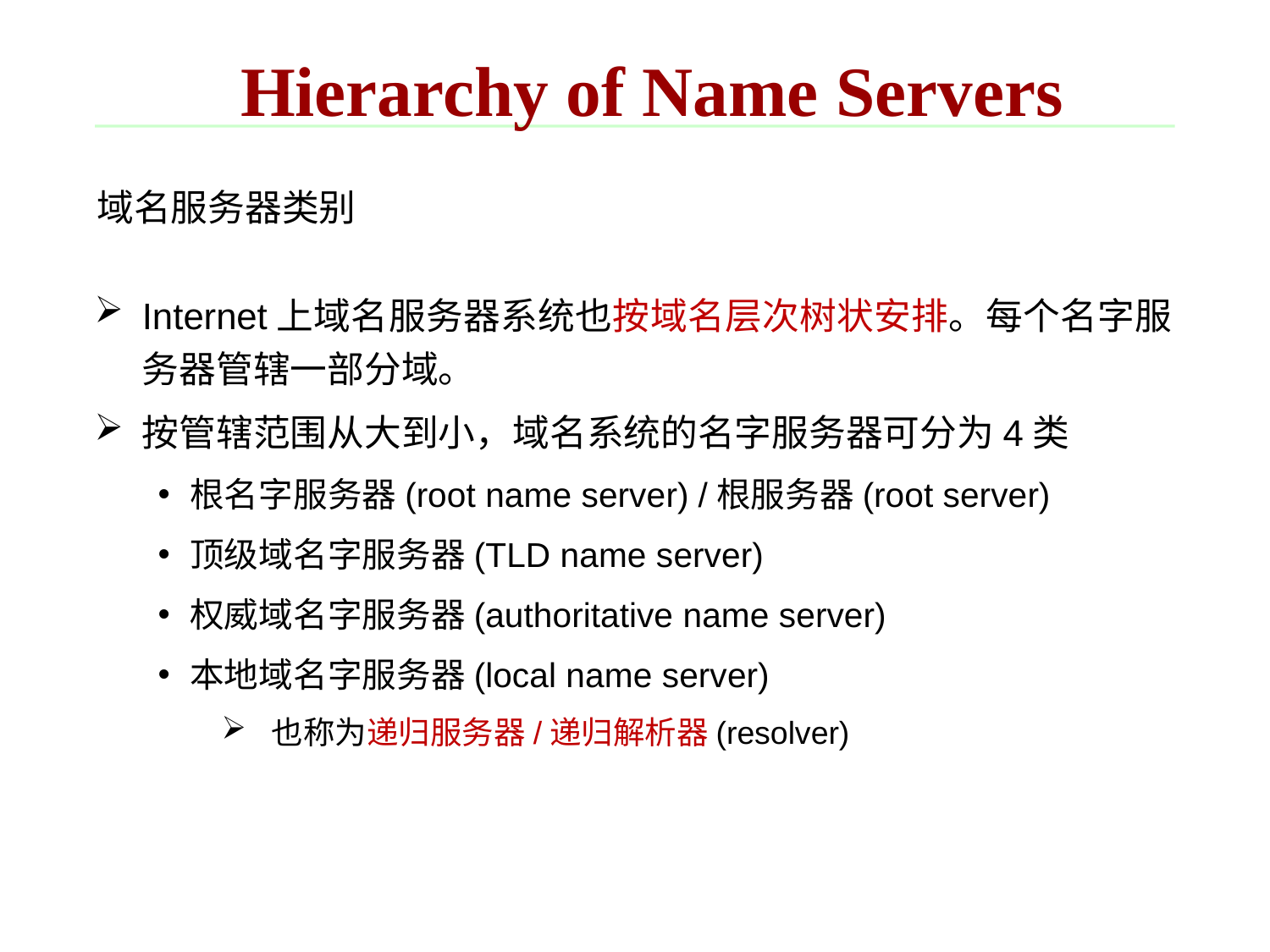

Hierarchy of Name Servers
域名服务器类别
Internet上域名服务器系统也按域名层次树状安排。每个名字服务器管辖一部分域。
按管辖范围从大到小，域名系统的名字服务器可分为4类
根名字服务器(root name server) /根服务器(root server)
顶级域名字服务器(TLD name server)
权威域名字服务器(authoritative name server)
本地域名字服务器(local name server)
也称为递归服务器/递归解析器(resolver)